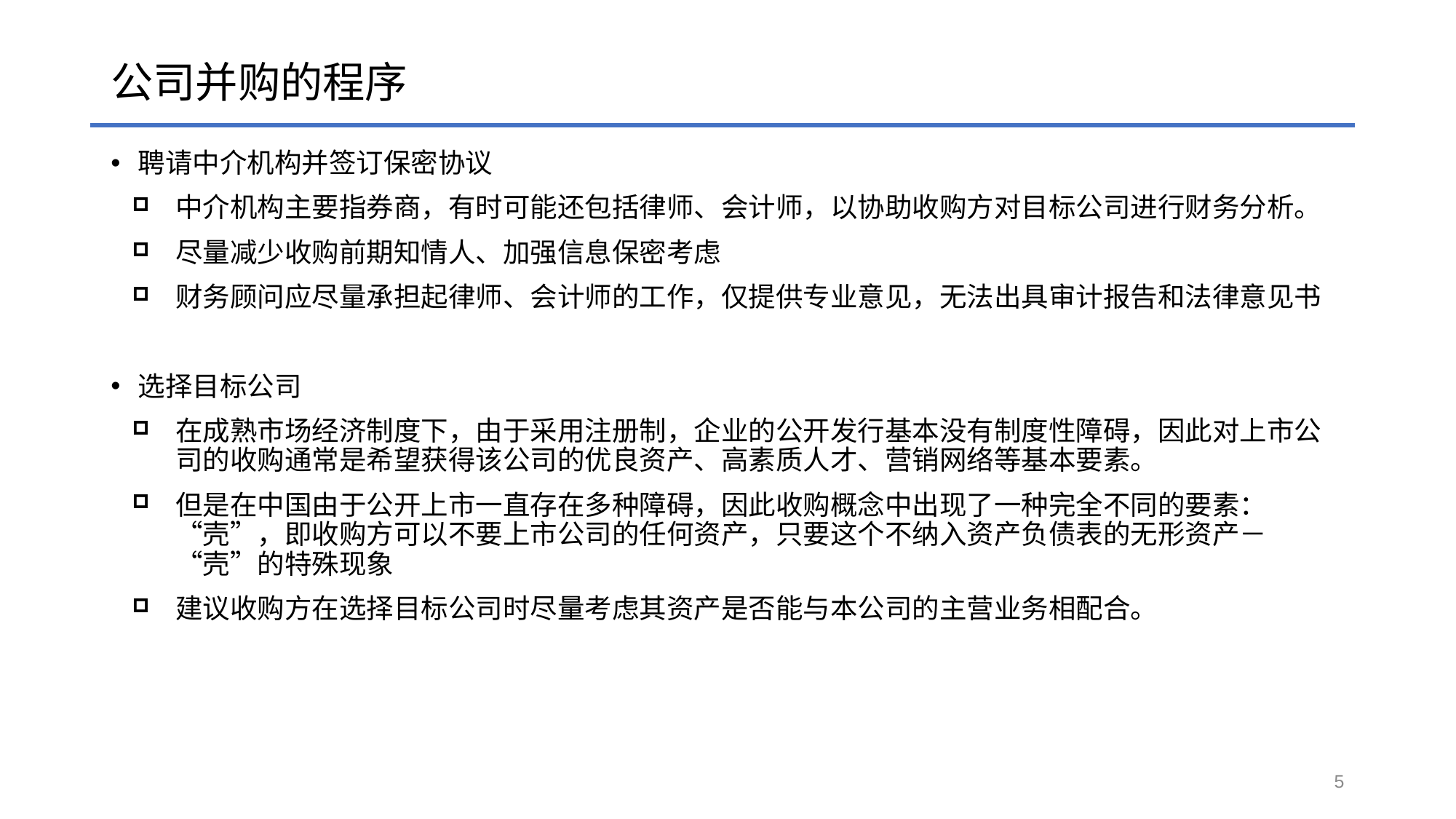

# 公司并购的程序
聘请中介机构并签订保密协议
中介机构主要指券商，有时可能还包括律师、会计师，以协助收购方对目标公司进行财务分析。
尽量减少收购前期知情人、加强信息保密考虑
财务顾问应尽量承担起律师、会计师的工作，仅提供专业意见，无法出具审计报告和法律意见书

选择目标公司
在成熟市场经济制度下，由于采用注册制，企业的公开发行基本没有制度性障碍，因此对上市公司的收购通常是希望获得该公司的优良资产、高素质人才、营销网络等基本要素。
但是在中国由于公开上市一直存在多种障碍，因此收购概念中出现了一种完全不同的要素：“壳”，即收购方可以不要上市公司的任何资产，只要这个不纳入资产负债表的无形资产－“壳”的特殊现象
建议收购方在选择目标公司时尽量考虑其资产是否能与本公司的主营业务相配合。

5